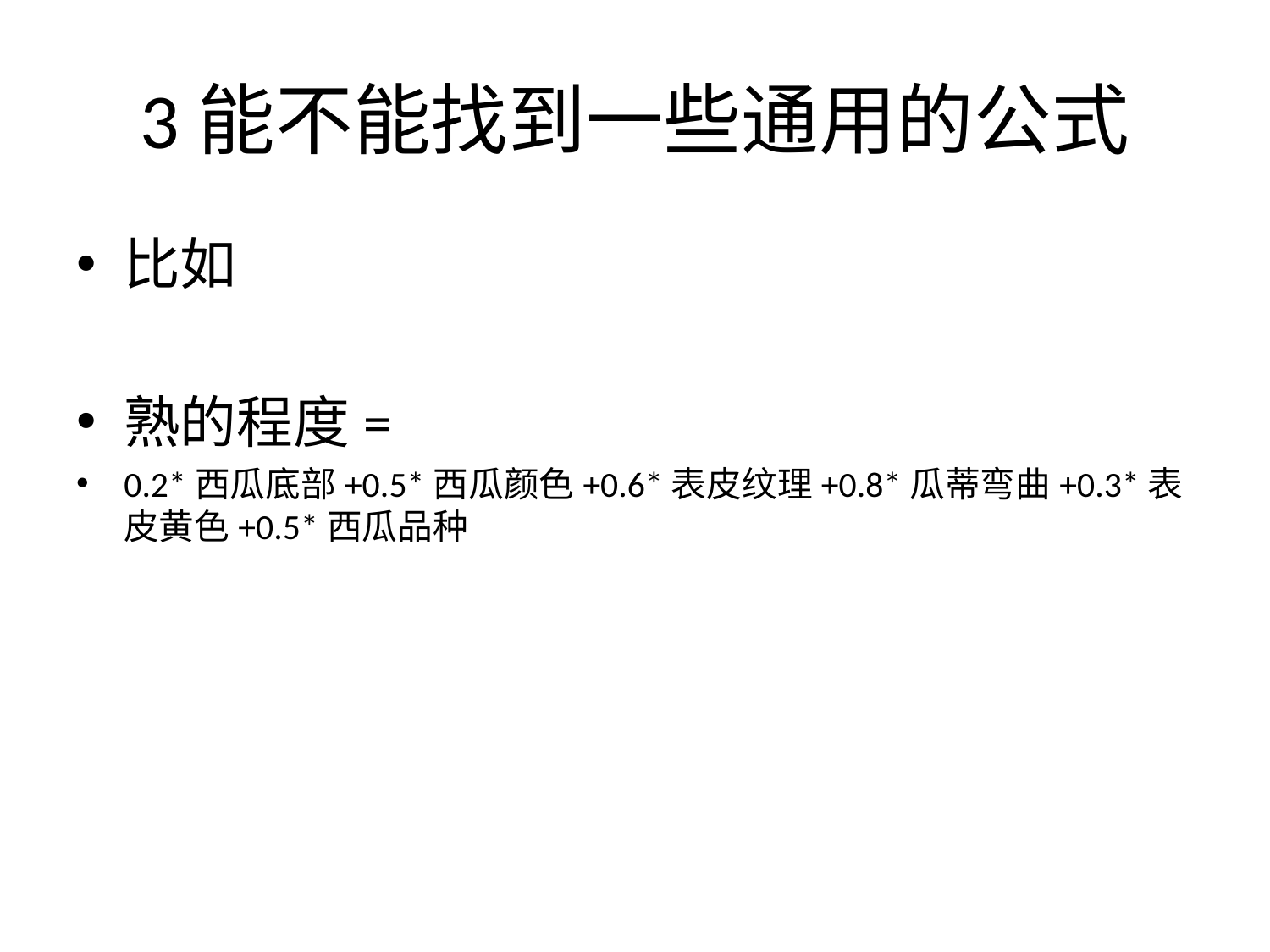

# 3能不能找到一些通用的公式
比如

熟的程度=
0.2*西瓜底部+0.5*西瓜颜色+0.6*表皮纹理+0.8*瓜蒂弯曲+0.3*表皮黄色+0.5*西瓜品种